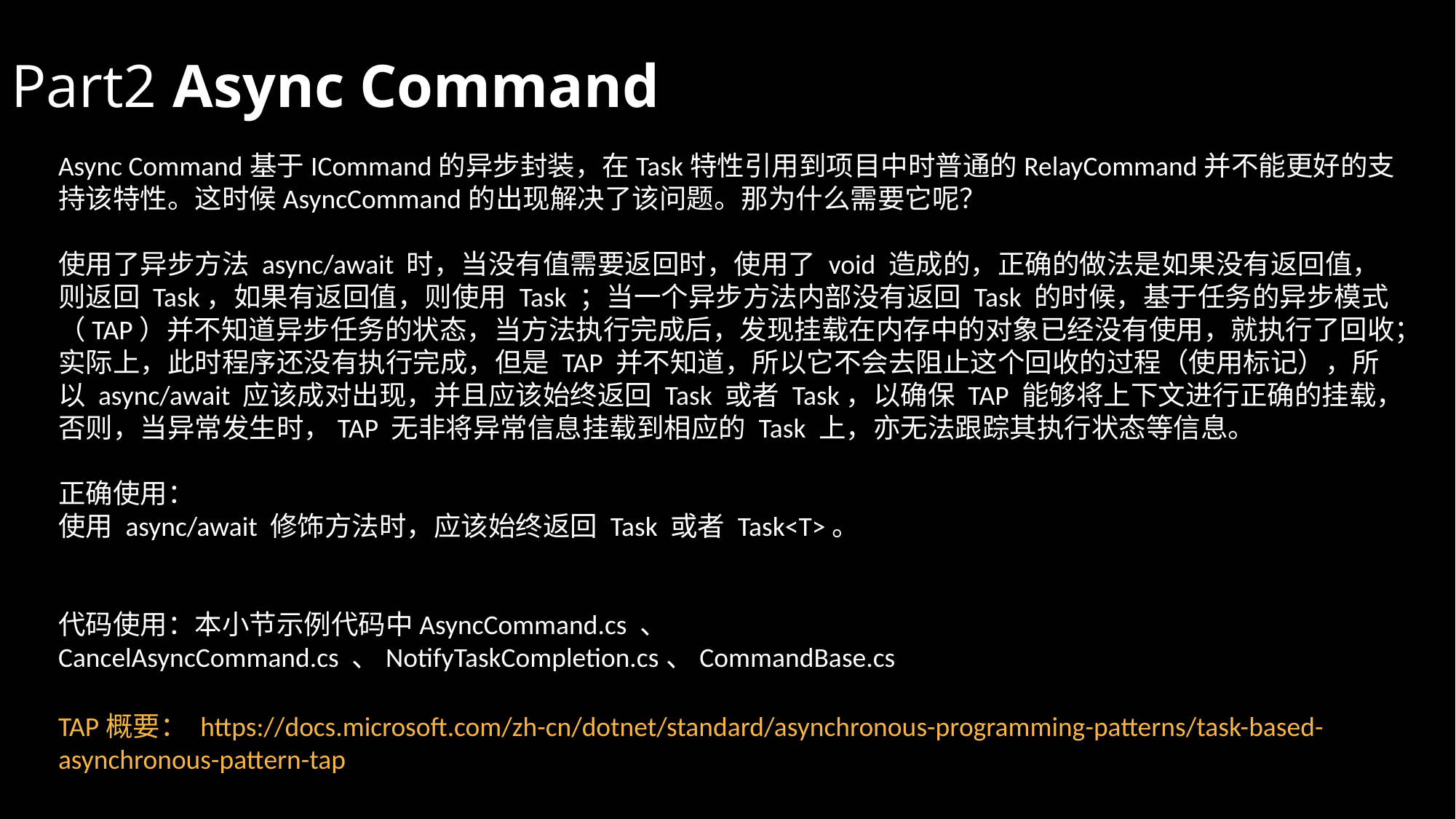

# Part2 Async Command
Async Command基于ICommand的异步封装，在Task特性引用到项目中时普通的RelayCommand并不能更好的支持该特性。这时候AsyncCommand的出现解决了该问题。那为什么需要它呢？

使用了异步方法 async/await 时，当没有值需要返回时，使用了 void 造成的，正确的做法是如果没有返回值，则返回 Task，如果有返回值，则使用 Task ；当一个异步方法内部没有返回 Task 的时候，基于任务的异步模式（TAP）并不知道异步任务的状态，当方法执行完成后，发现挂载在内存中的对象已经没有使用，就执行了回收；实际上，此时程序还没有执行完成，但是 TAP 并不知道，所以它不会去阻止这个回收的过程（使用标记），所以 async/await 应该成对出现，并且应该始终返回 Task 或者 Task，以确保 TAP 能够将上下文进行正确的挂载，否则，当异常发生时，TAP 无非将异常信息挂载到相应的 Task 上，亦无法跟踪其执行状态等信息。

正确使用：
使用 async/await 修饰方法时，应该始终返回 Task 或者 Task<T>。

代码使用：本小节示例代码中AsyncCommand.cs 、 CancelAsyncCommand.cs 、NotifyTaskCompletion.cs、CommandBase.cs
TAP概要： https://docs.microsoft.com/zh-cn/dotnet/standard/asynchronous-programming-patterns/task-based-asynchronous-pattern-tap